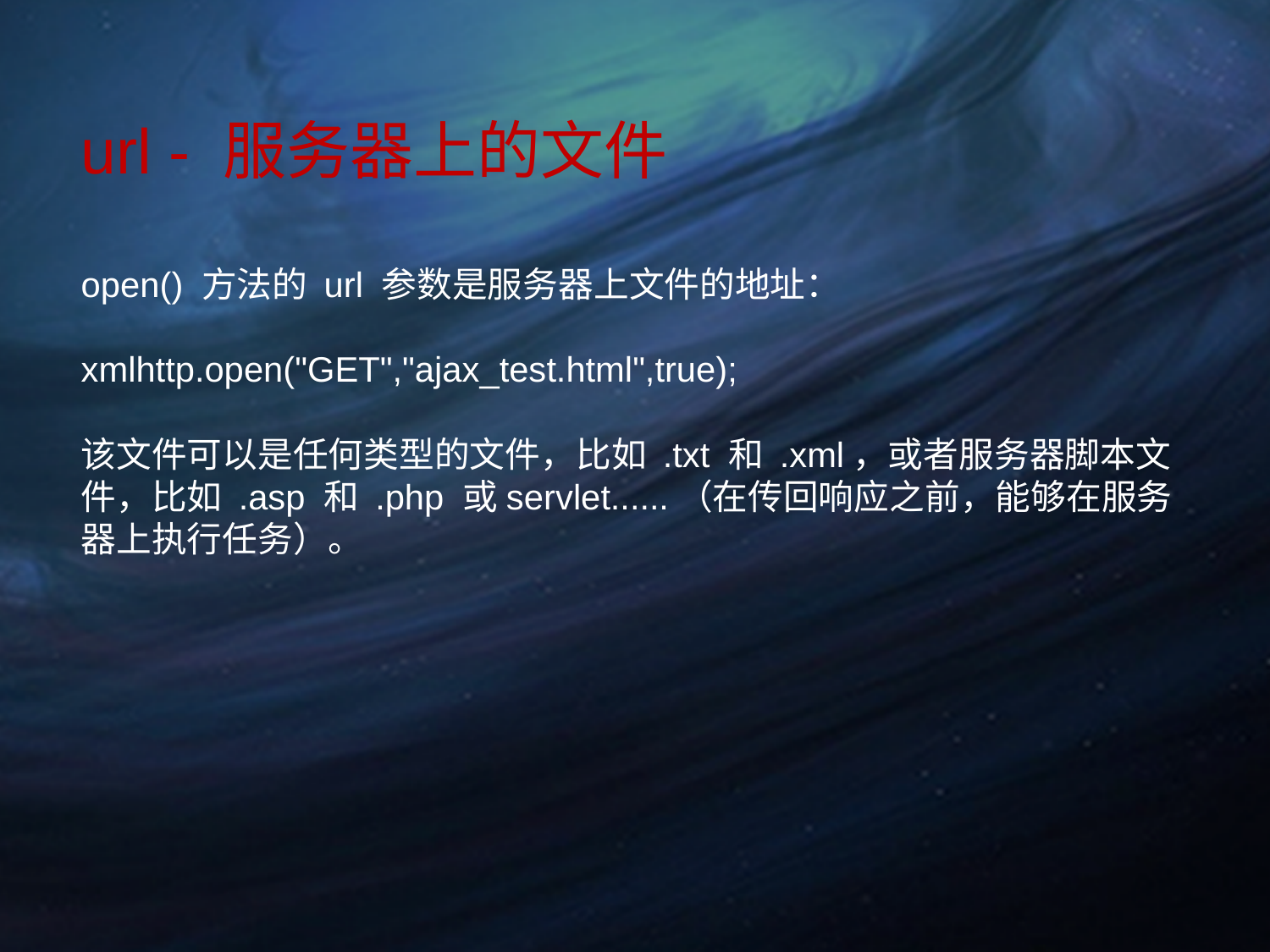

url - 服务器上的文件

open() 方法的 url 参数是服务器上文件的地址：

xmlhttp.open("GET","ajax_test.html",true);

该文件可以是任何类型的文件，比如 .txt 和 .xml，或者服务器脚本文件，比如 .asp 和 .php 或servlet......（在传回响应之前，能够在服务器上执行任务）。